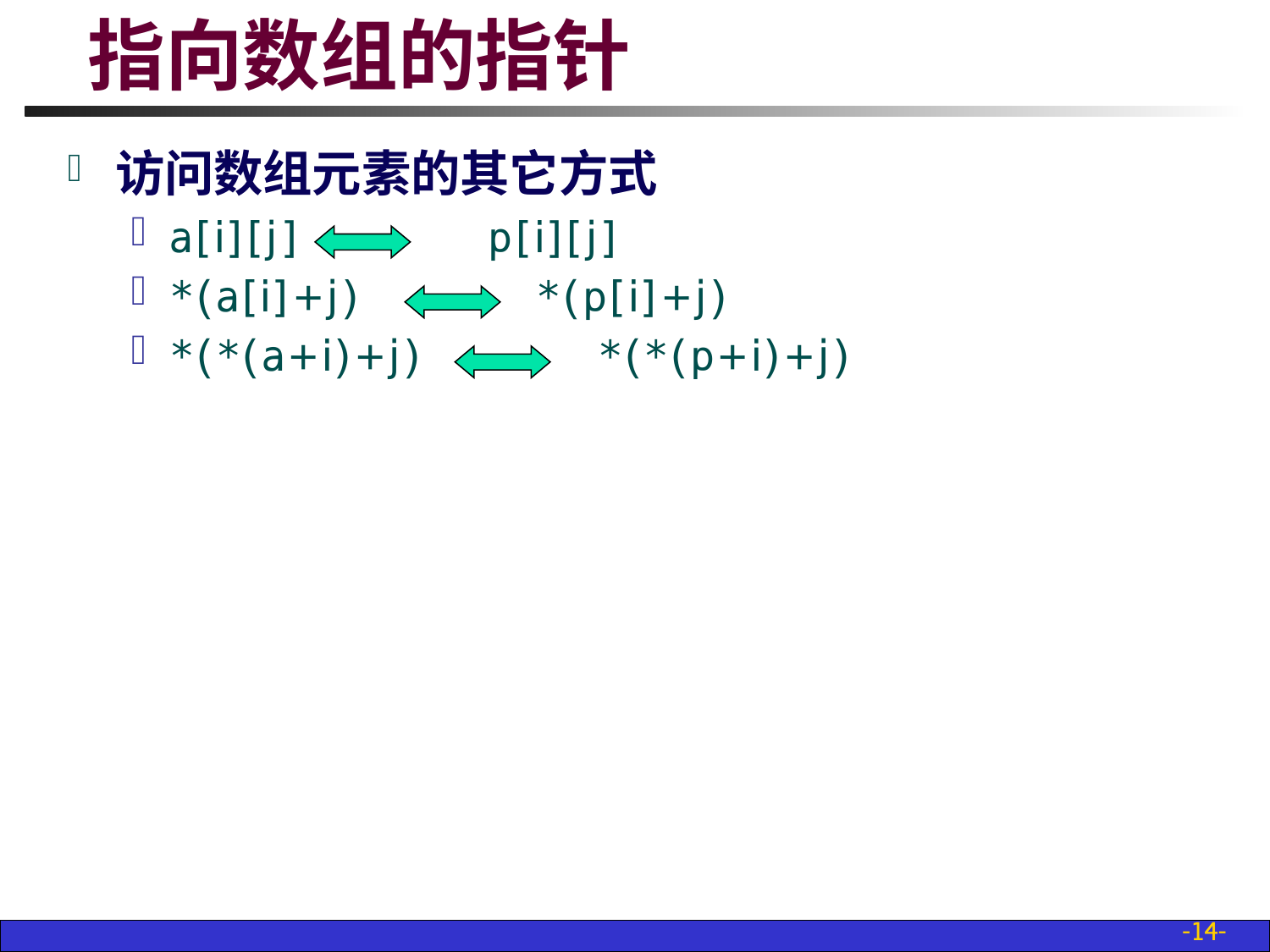

# 指向数组的指针
访问数组元素的其它方式
a[i][j]               p[i][j]
*(a[i]+j)              *(p[i]+j)
*(*(a+i)+j)              *(*(p+i)+j)

-14-